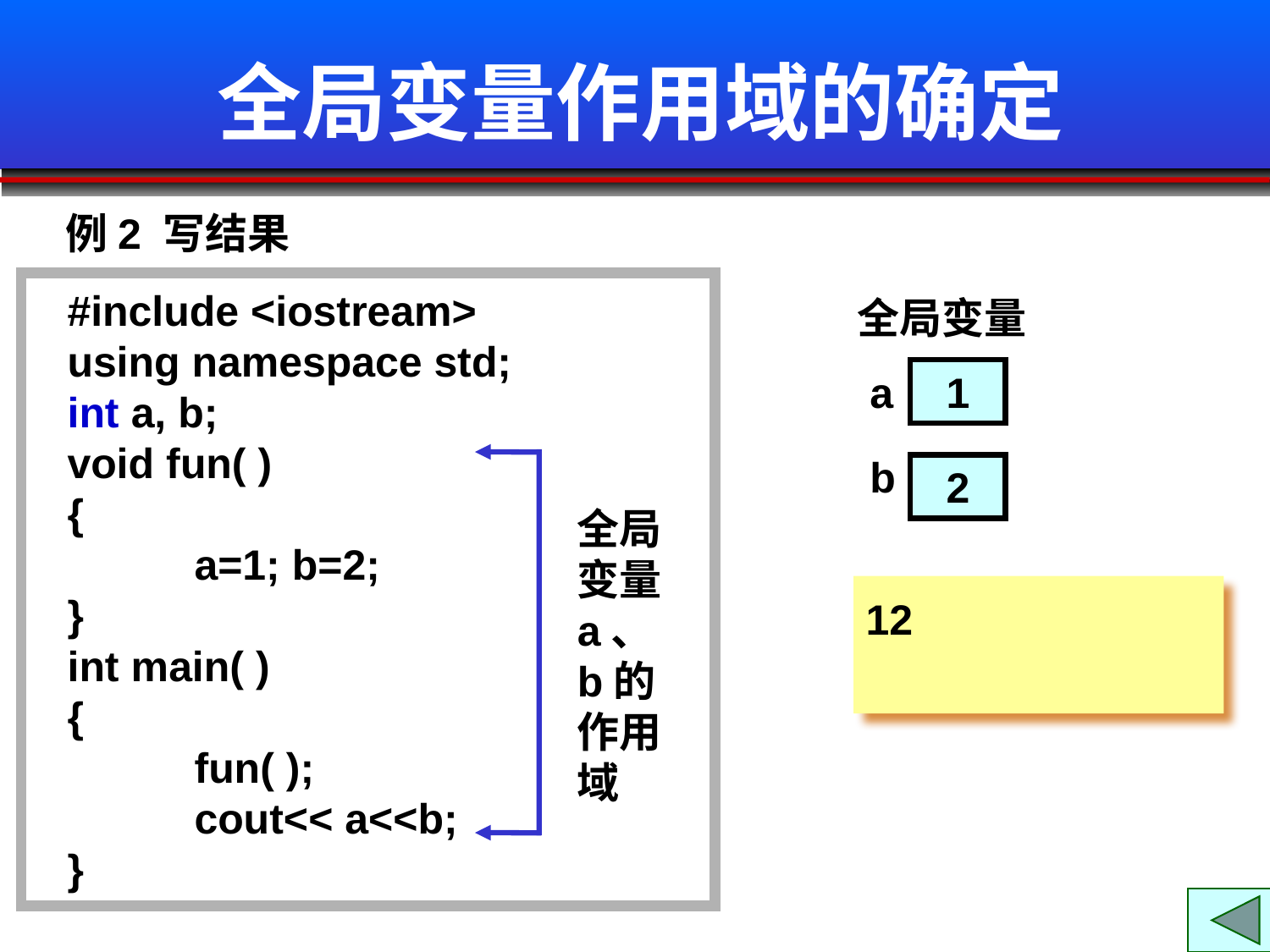

# 全局变量作用域的确定
例2 写结果

#include <iostream>
using namespace std;
int a, b;
void fun( )
{
	a=1; b=2;
}
int main( )
{
	fun( );
	cout<< a<<b;
}
全局变量
a

  1
b

  2
全局变量a、b的作用域

12